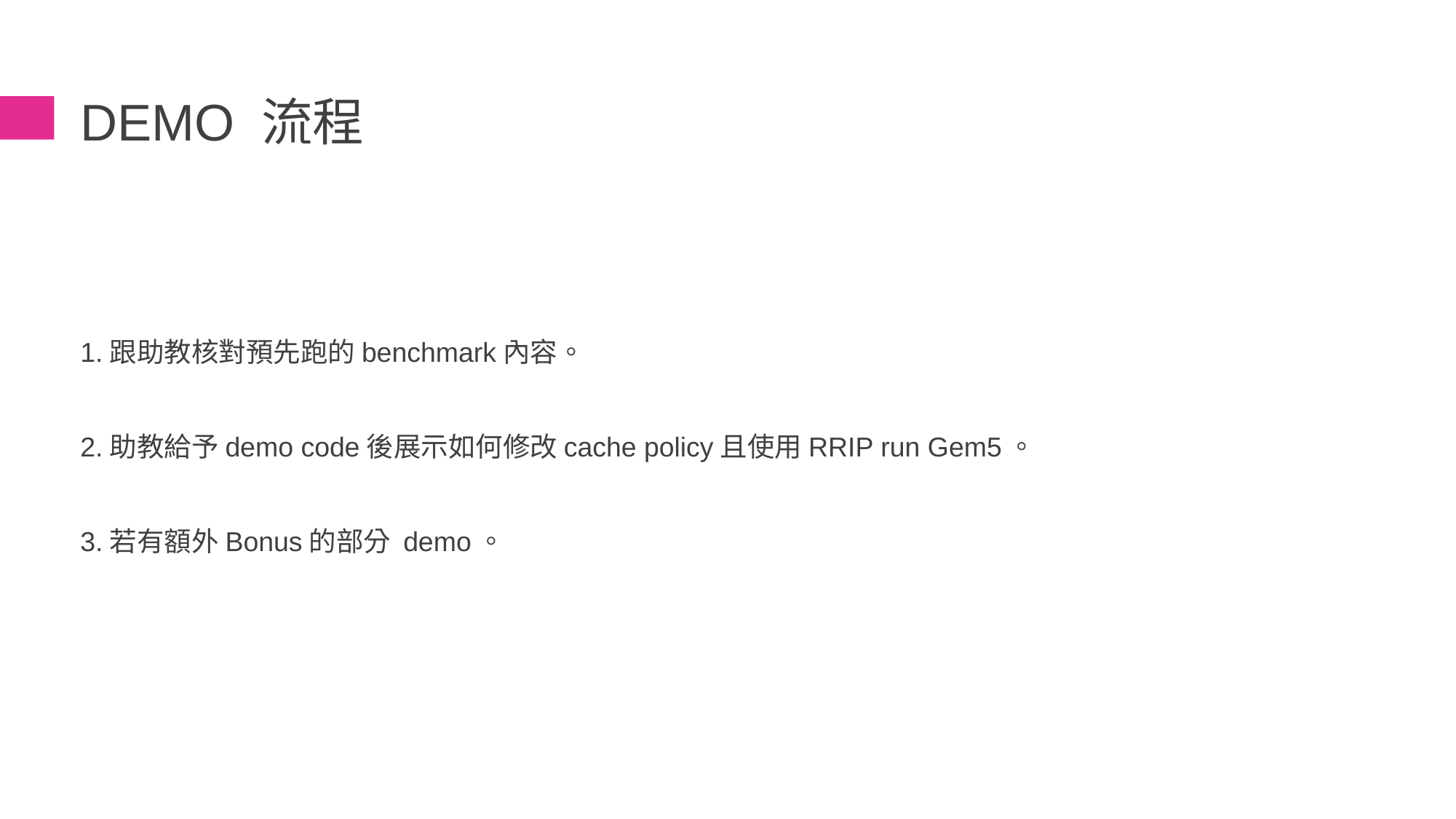

# Demo 流程
1.跟助教核對預先跑的benchmark內容。

2.助教給予demo code後展示如何修改cache policy且使用RRIP run Gem5。

3.若有額外Bonus的部分 demo。